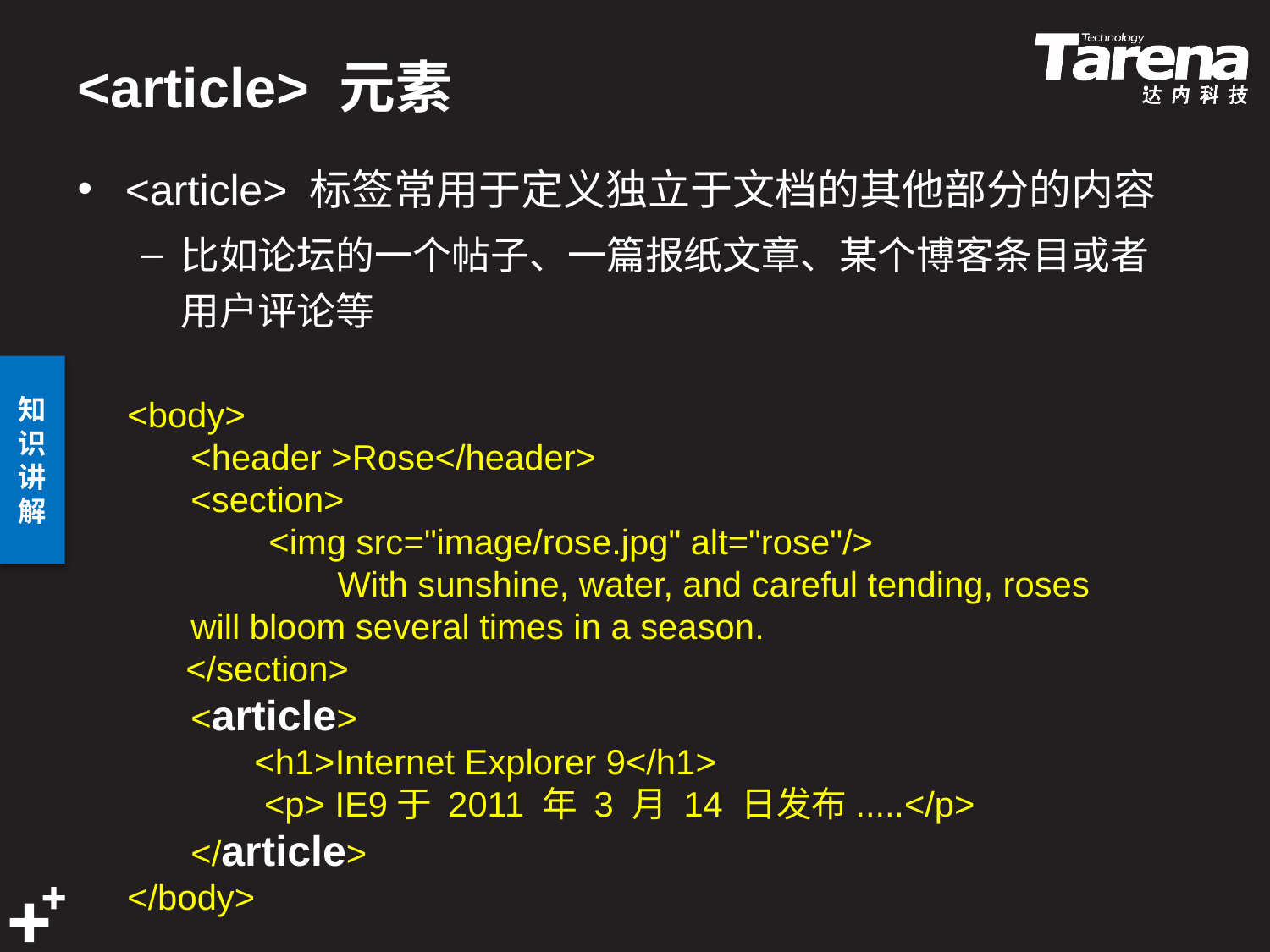

# <article> 元素
<article> 标签常用于定义独立于文档的其他部分的内容
比如论坛的一个帖子、一篇报纸文章、某个博客条目或者用户评论等
<body>
<header >Rose</header>
<section>
        <img src="image/rose.jpg" alt="rose"/>
	  With sunshine, water, and careful tending, roses will bloom several times in a season.
      </section>
<article>
<h1>Internet Explorer 9</h1>
 <p> IE9于 2011 年 3 月 14 日发布.....</p>
</article>
</body>